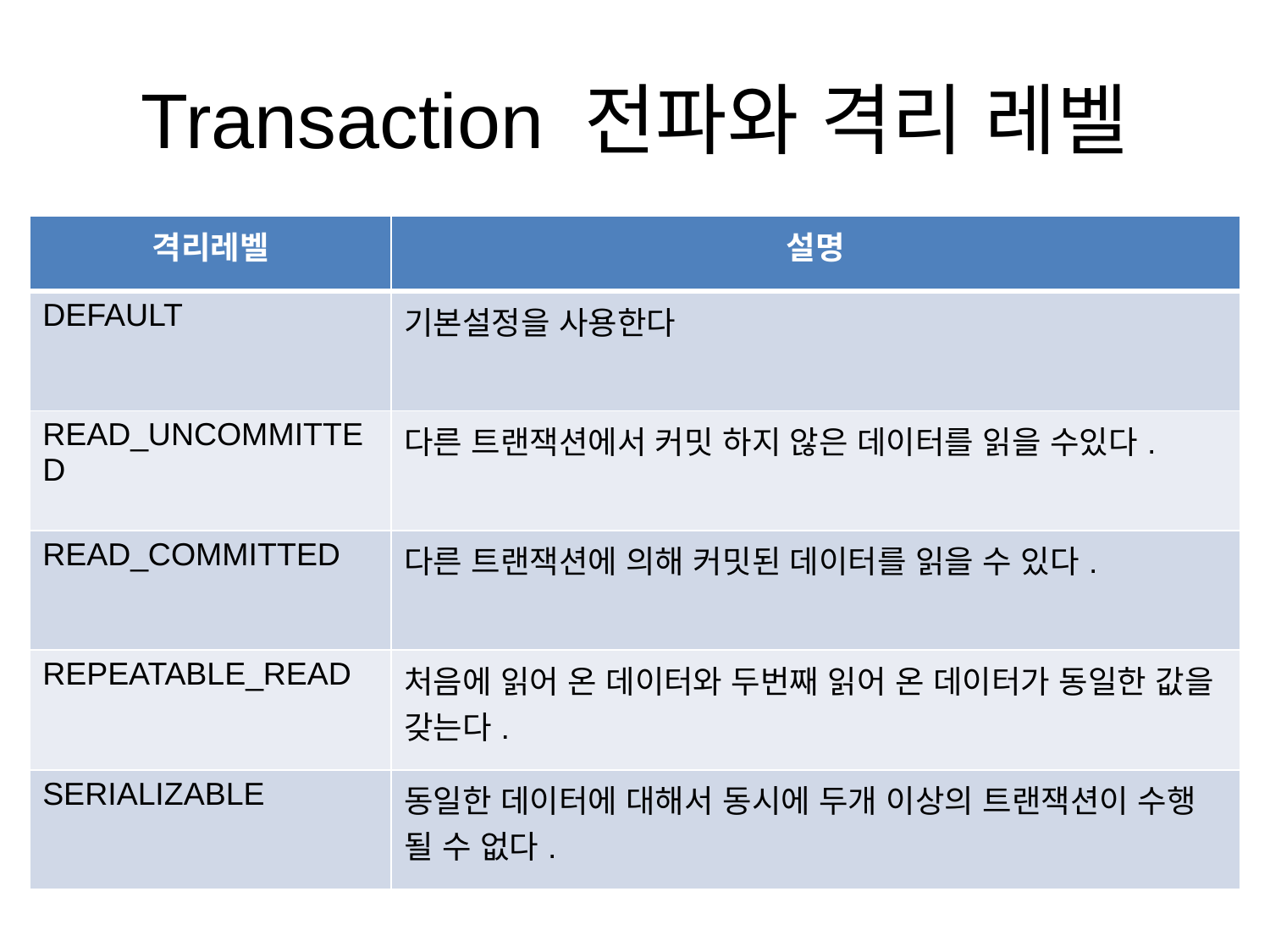

# Transaction 전파와 격리 레벨
| 격리레벨 | 설명 |
| --- | --- |
| DEFAULT | 기본설정을 사용한다 |
| READ\_UNCOMMITTED | 다른 트랜잭션에서 커밋 하지 않은 데이터를 읽을 수있다. |
| READ\_COMMITTED | 다른 트랜잭션에 의해 커밋된 데이터를 읽을 수 있다. |
| REPEATABLE\_READ | 처음에 읽어 온 데이터와 두번째 읽어 온 데이터가 동일한 값을 갖는다. |
| SERIALIZABLE | 동일한 데이터에 대해서 동시에 두개 이상의 트랜잭션이 수행 될 수 없다. |